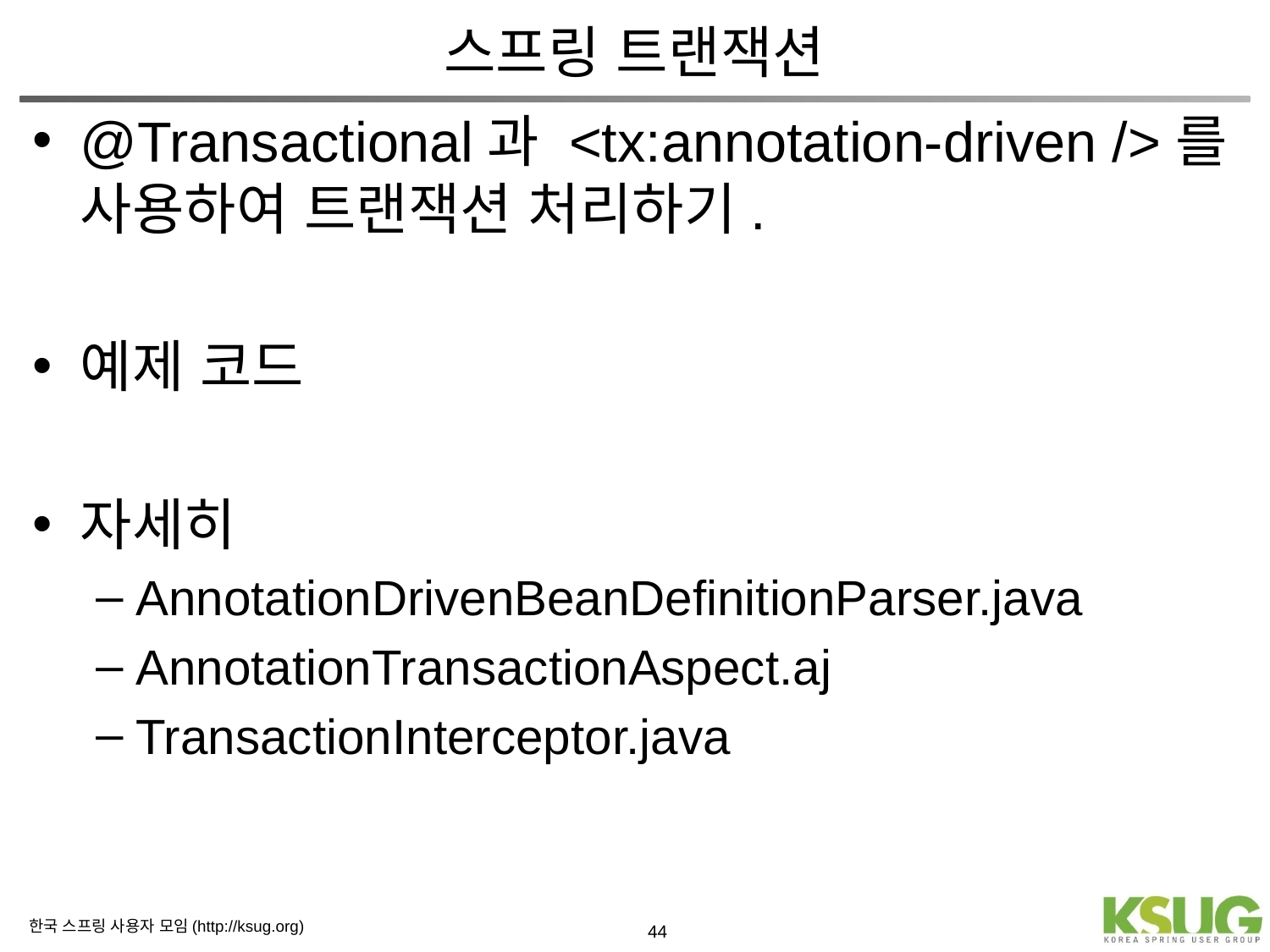

# 스프링 트랜잭션
@Transactional과 <tx:annotation-driven />를 사용하여 트랜잭션 처리하기.

예제 코드

자세히
AnnotationDrivenBeanDefinitionParser.java
AnnotationTransactionAspect.aj
TransactionInterceptor.java